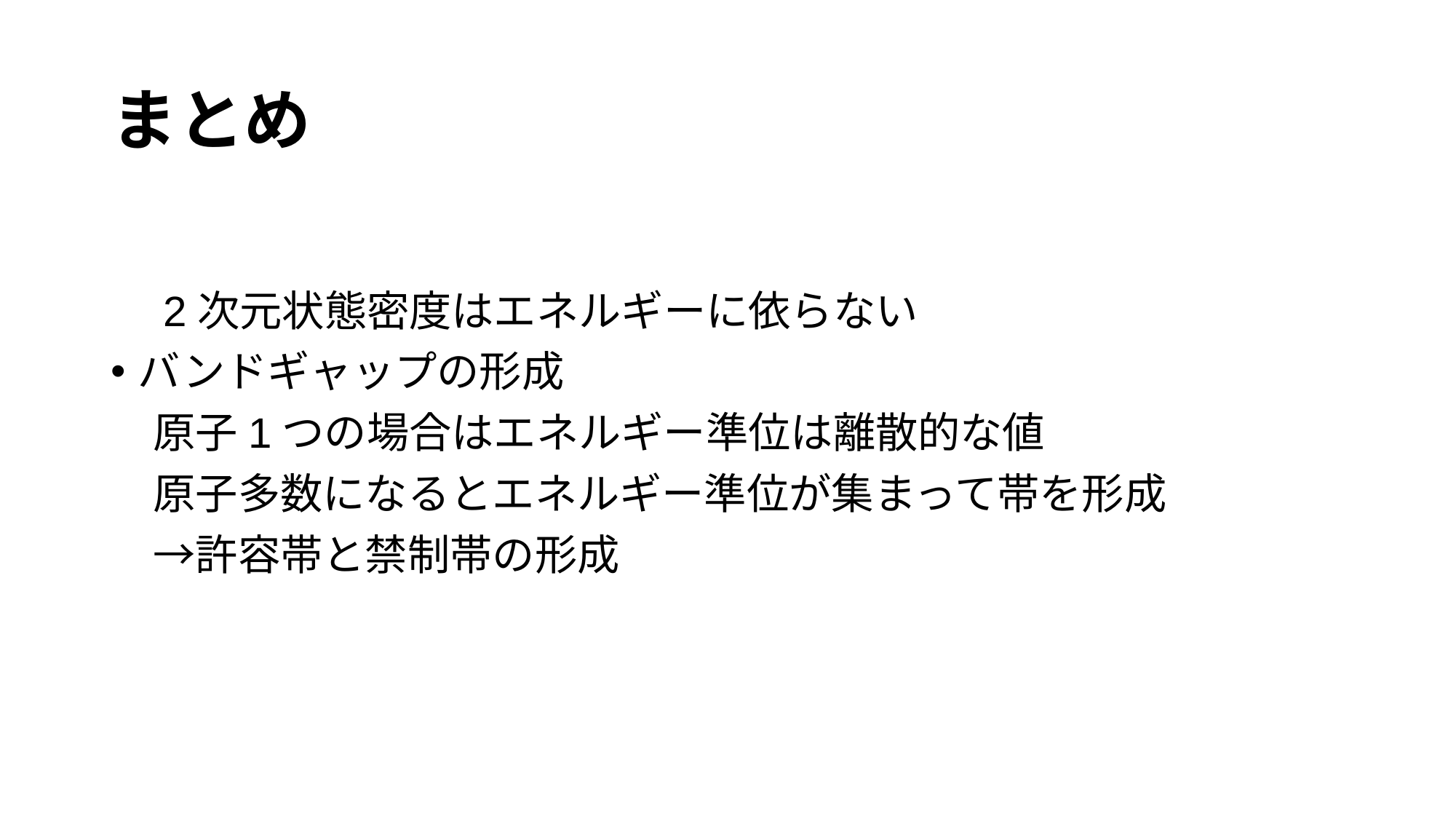

# まとめ

　2次元状態密度はエネルギーに依らない
バンドギャップの形成
　原子1つの場合はエネルギー準位は離散的な値
　原子多数になるとエネルギー準位が集まって帯を形成
　→許容帯と禁制帯の形成